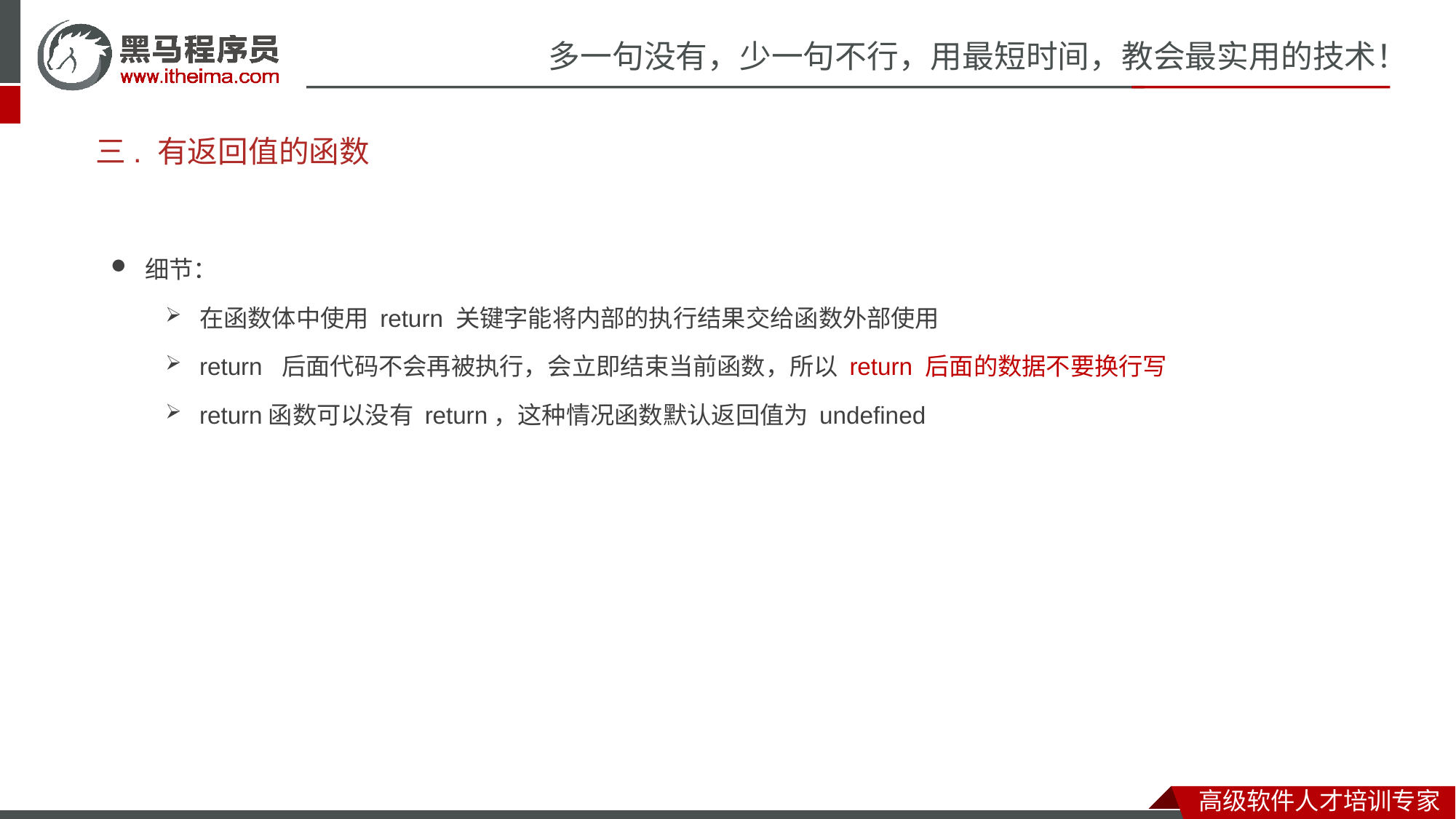

# 三. 有返回值的函数
细节：
在函数体中使用 return 关键字能将内部的执行结果交给函数外部使用
return  后面代码不会再被执行，会立即结束当前函数，所以 return 后面的数据不要换行写
return函数可以没有 return，这种情况函数默认返回值为 undefined